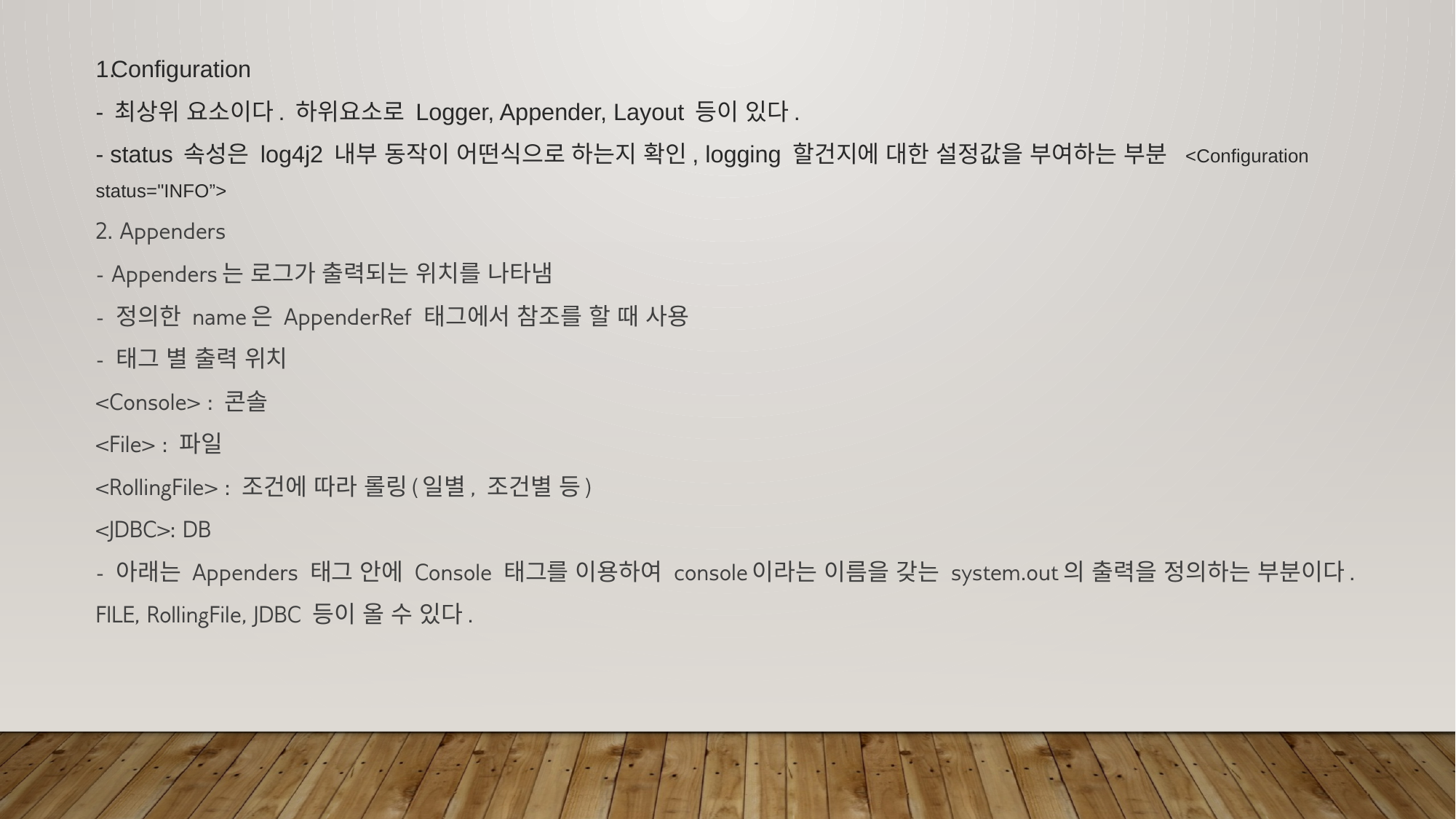

Configuration
- 최상위 요소이다. 하위요소로 Logger, Appender, Layout 등이 있다.
- status 속성은 log4j2 내부 동작이 어떤식으로 하는지 확인, logging 할건지에 대한 설정값을 부여하는 부분  <Configuration status="INFO”>
2. Appenders
- Appenders는 로그가 출력되는 위치를 나타냄
- 정의한 name은 AppenderRef 태그에서 참조를 할 때 사용
- 태그 별 출력 위치
<Console> : 콘솔
<File> : 파일
<RollingFile> : 조건에 따라 롤링(일별, 조건별 등)
<JDBC>: DB
- 아래는 Appenders 태그 안에 Console 태그를 이용하여 console이라는 이름을 갖는 system.out의 출력을 정의하는 부분이다.
FILE, RollingFile, JDBC 등이 올 수 있다.